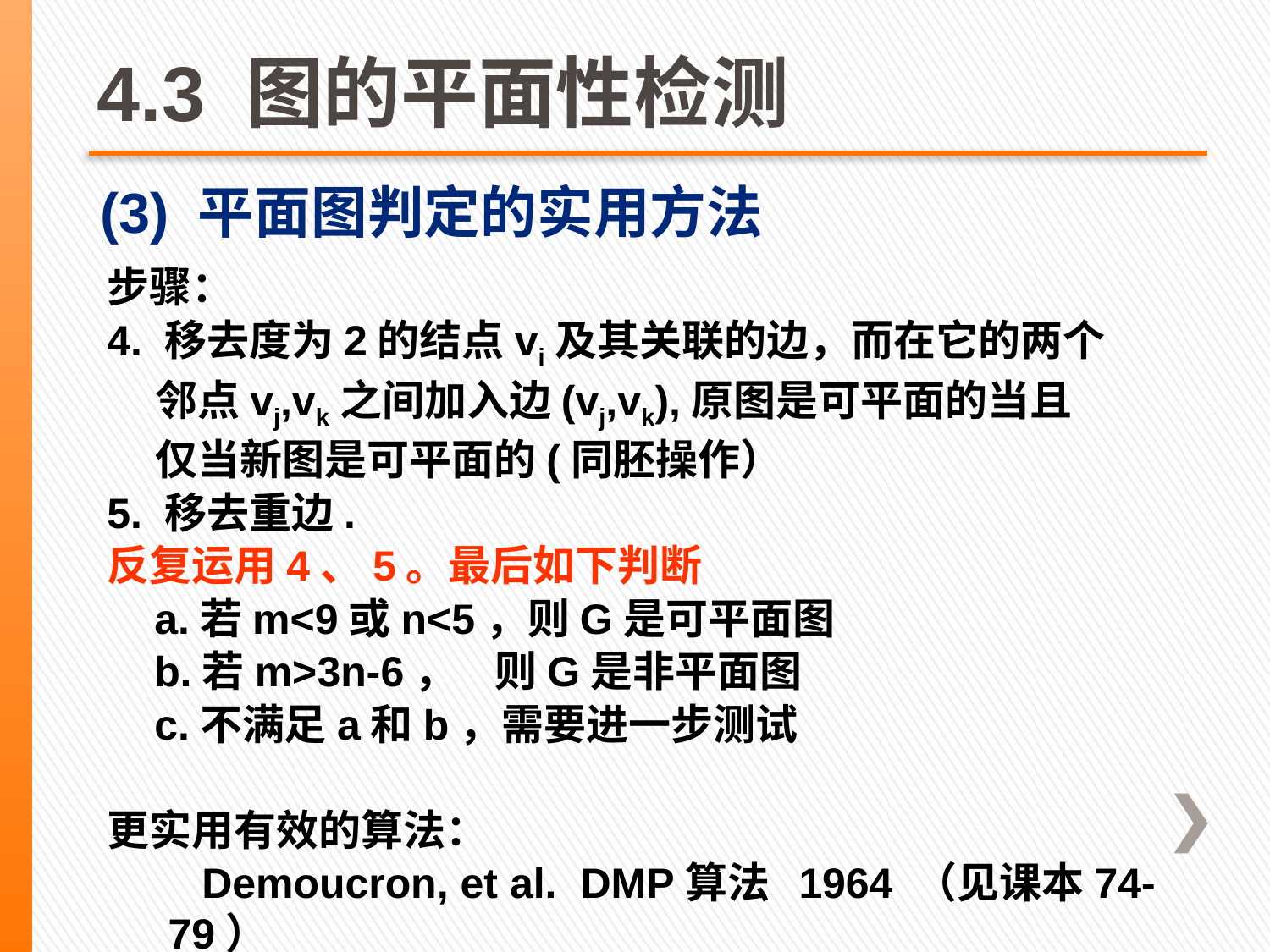

# 4.3 图的平面性检测
(3) 平面图判定的实用方法
步骤：
4. 移去度为2的结点vi及其关联的边，而在它的两个
    邻点vj,vk之间加入边(vj,vk),原图是可平面的当且
    仅当新图是可平面的(同胚操作）
5. 移去重边.
反复运用4、5。最后如下判断
    a.若m<9或n<5，则G是可平面图
    b.若m>3n-6，    则G是非平面图
    c.不满足a和b，需要进一步测试

更实用有效的算法：
        Demoucron, et al.  DMP算法  1964 （见课本74-79）
        Hopcroft, et al. O(n)